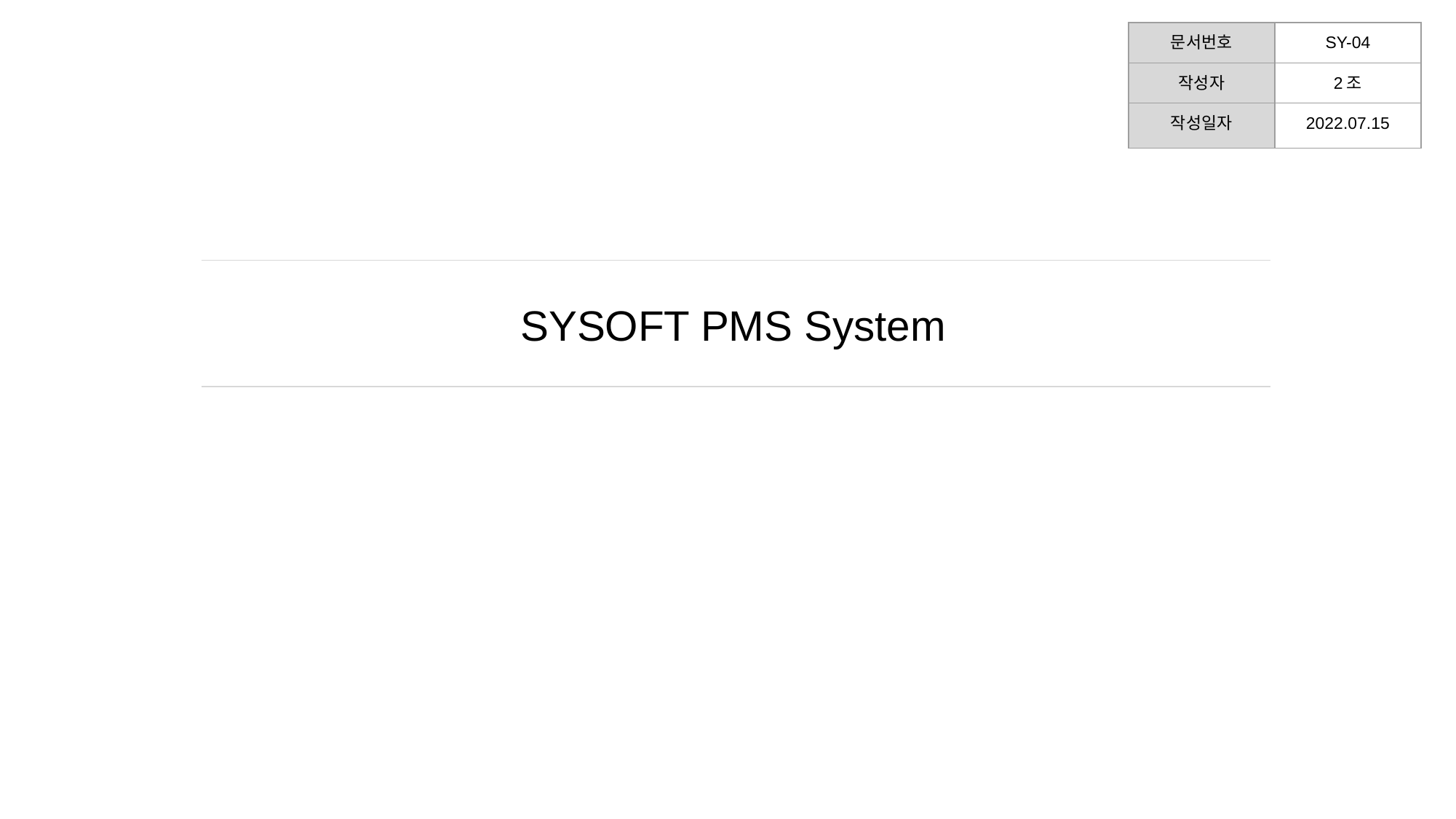

| 문서번호 | SY-04 |
| --- | --- |
| 작성자 | 2조 |
| 작성일자 | 2022.07.15 |
# SYSOFT PMS System